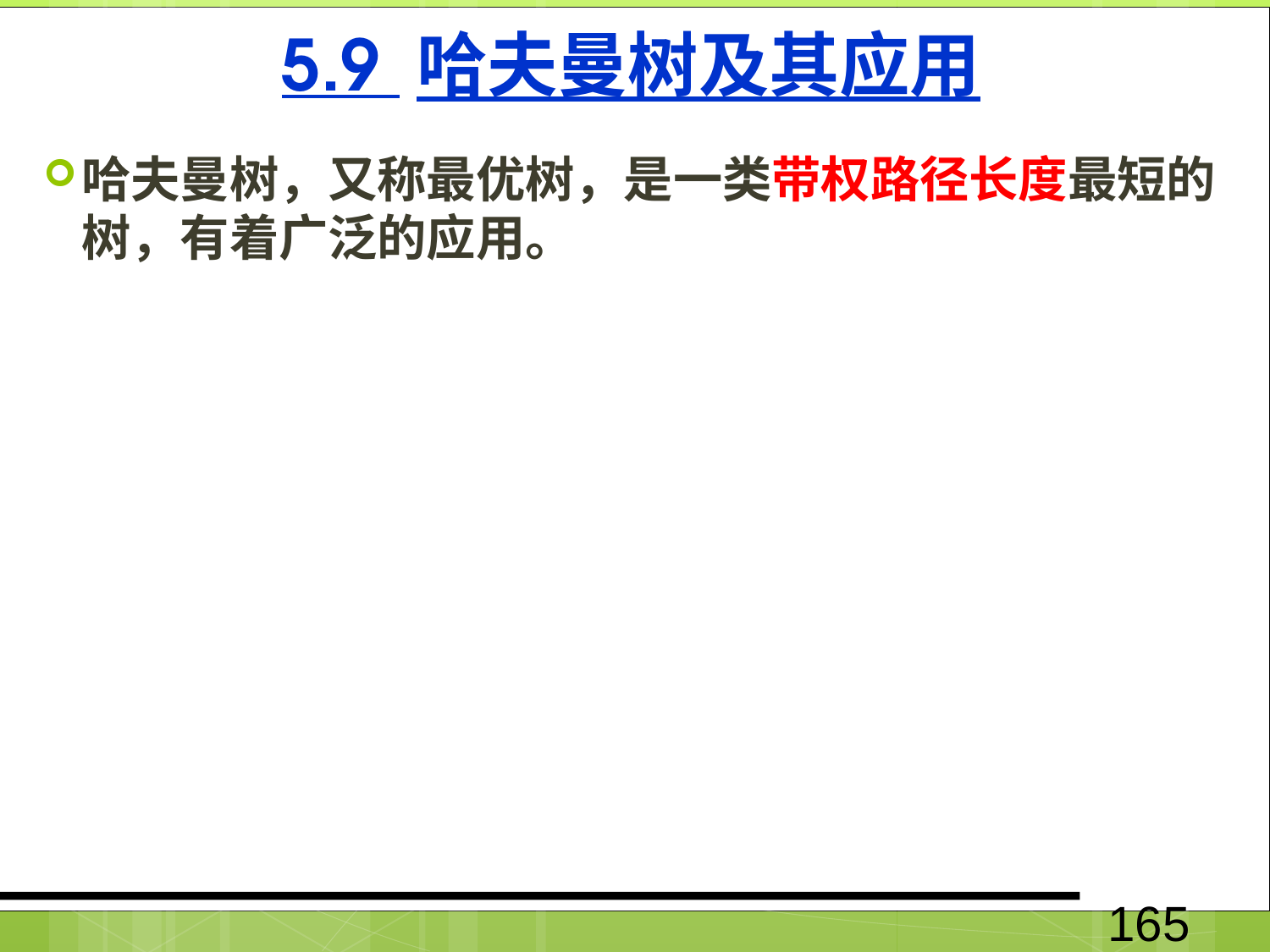

5.9 哈夫曼树及其应用
哈夫曼树，又称最优树，是一类带权路径长度最短的树，有着广泛的应用。
165